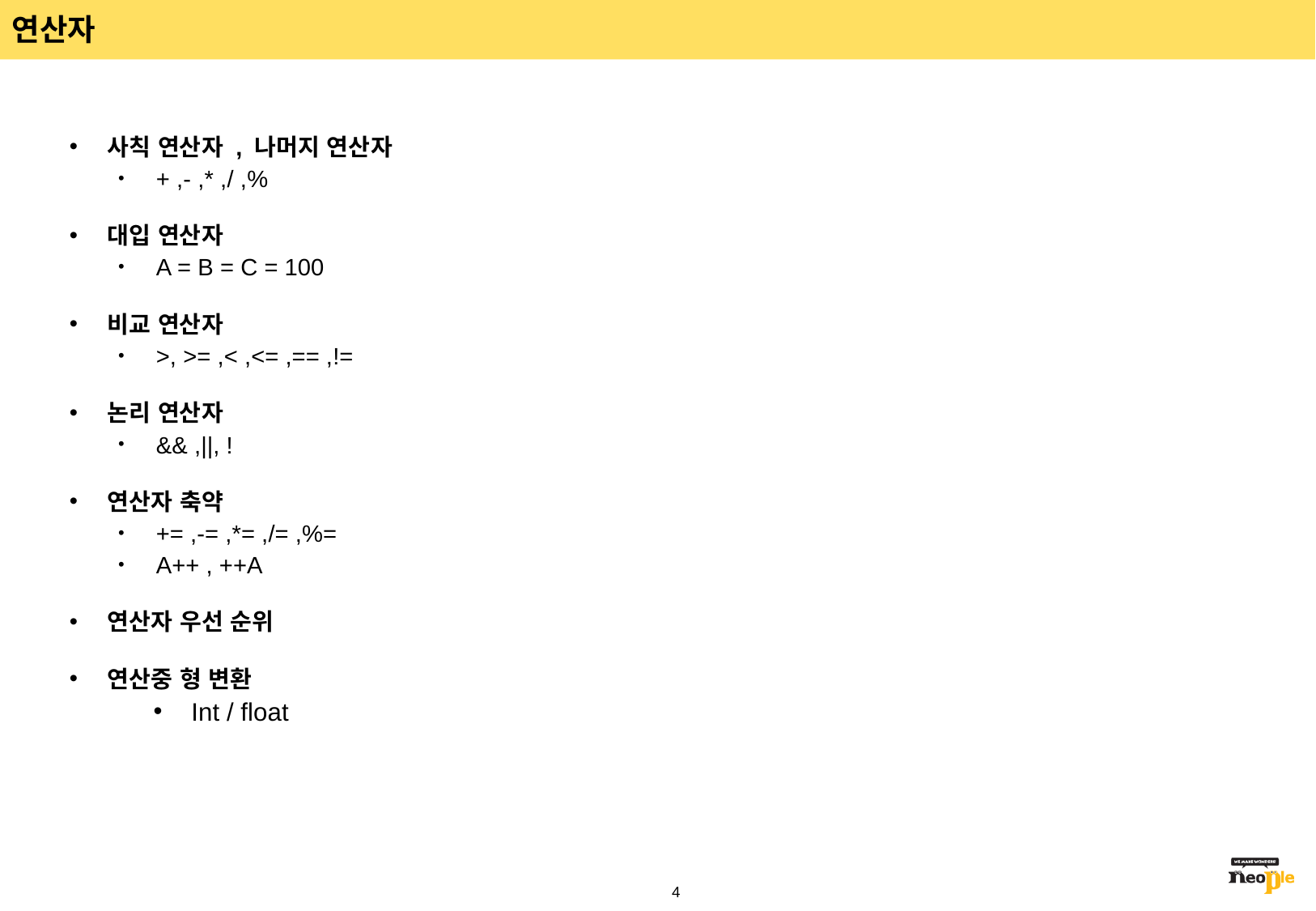

# 연산자
사칙 연산자 , 나머지 연산자
+ ,- ,* ,/ ,%
대입 연산자
A = B = C = 100
비교 연산자
>, >= ,< ,<= ,== ,!=
논리 연산자
&& ,||, !
연산자 축약
+= ,-= ,*= ,/= ,%=
A++ , ++A
연산자 우선 순위
연산중 형 변환
Int / float